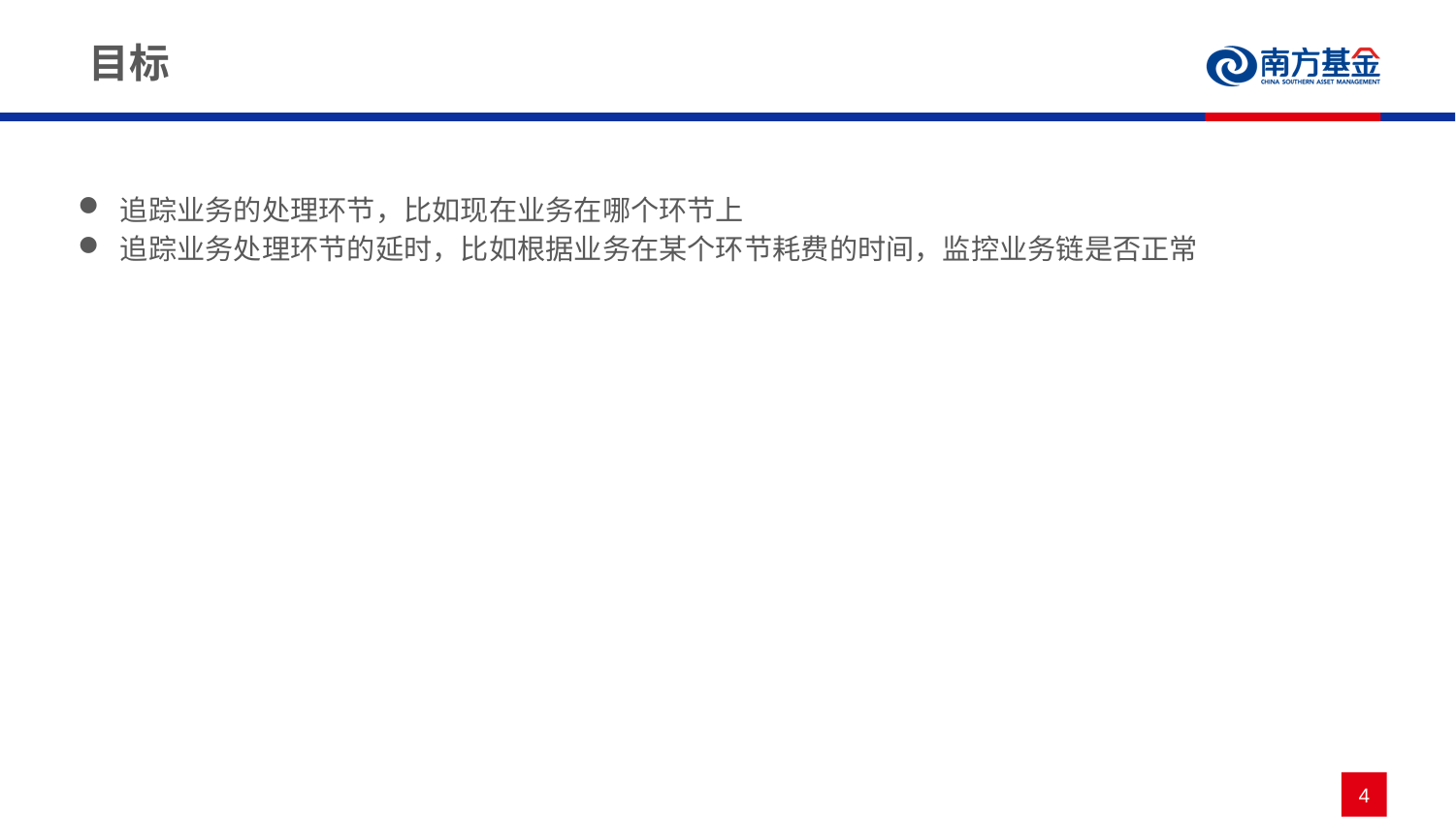

# 目标
追踪业务的处理环节，比如现在业务在哪个环节上
追踪业务处理环节的延时，比如根据业务在某个环节耗费的时间，监控业务链是否正常
4